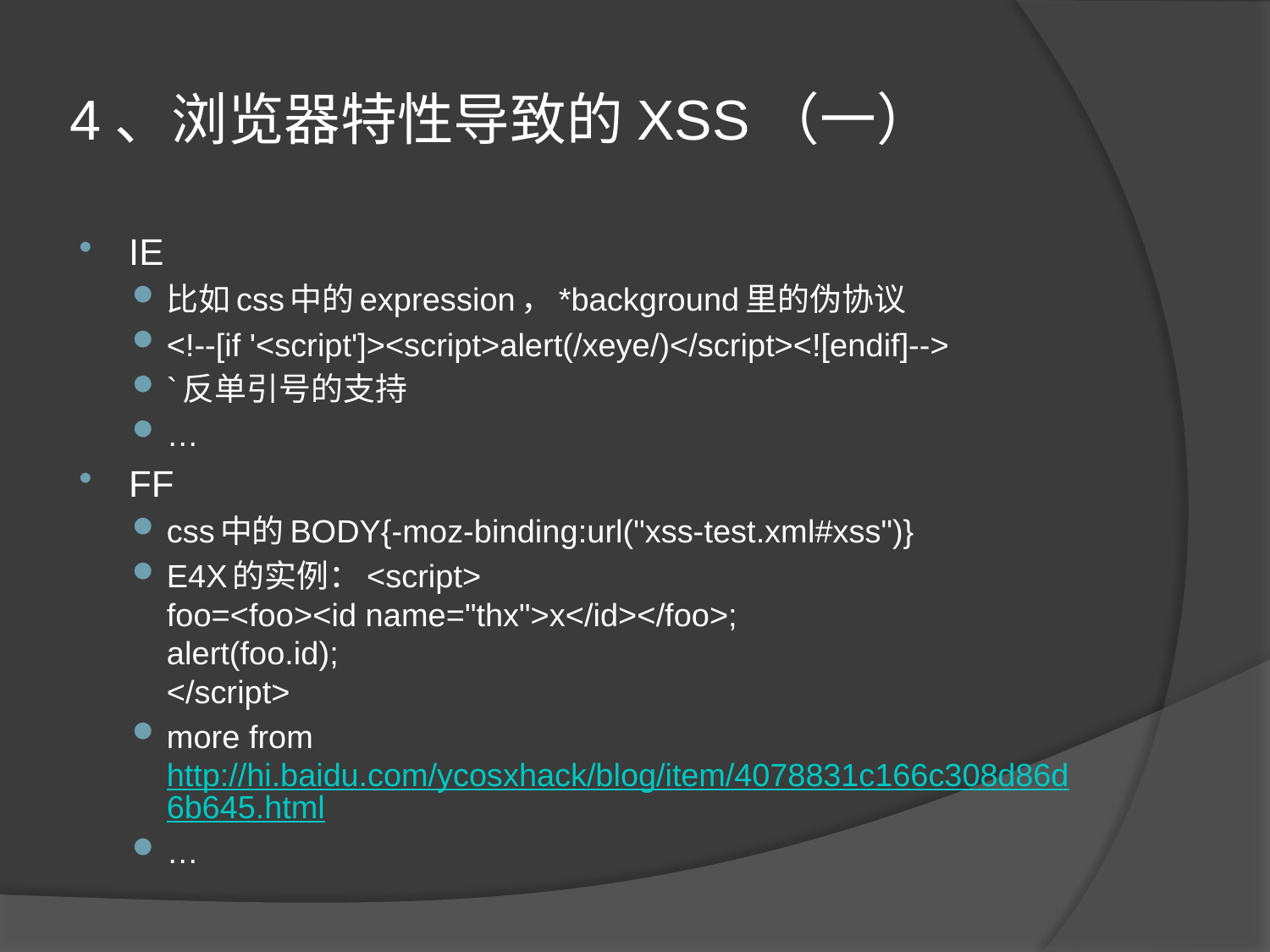

# 4、浏览器特性导致的XSS（一）
IE
比如css中的expression，*background里的伪协议
<!--[if '<script']><script>alert(/xeye/)</script><![endif]-->
`反单引号的支持
…
FF
css中的BODY{-moz-binding:url("xss-test.xml#xss")}
E4X的实例：<script>
foo=<foo><id name="thx">x</id></foo>;
alert(foo.id);
</script>
more from http://hi.baidu.com/ycosxhack/blog/item/4078831c166c308d86d6b645.html
…